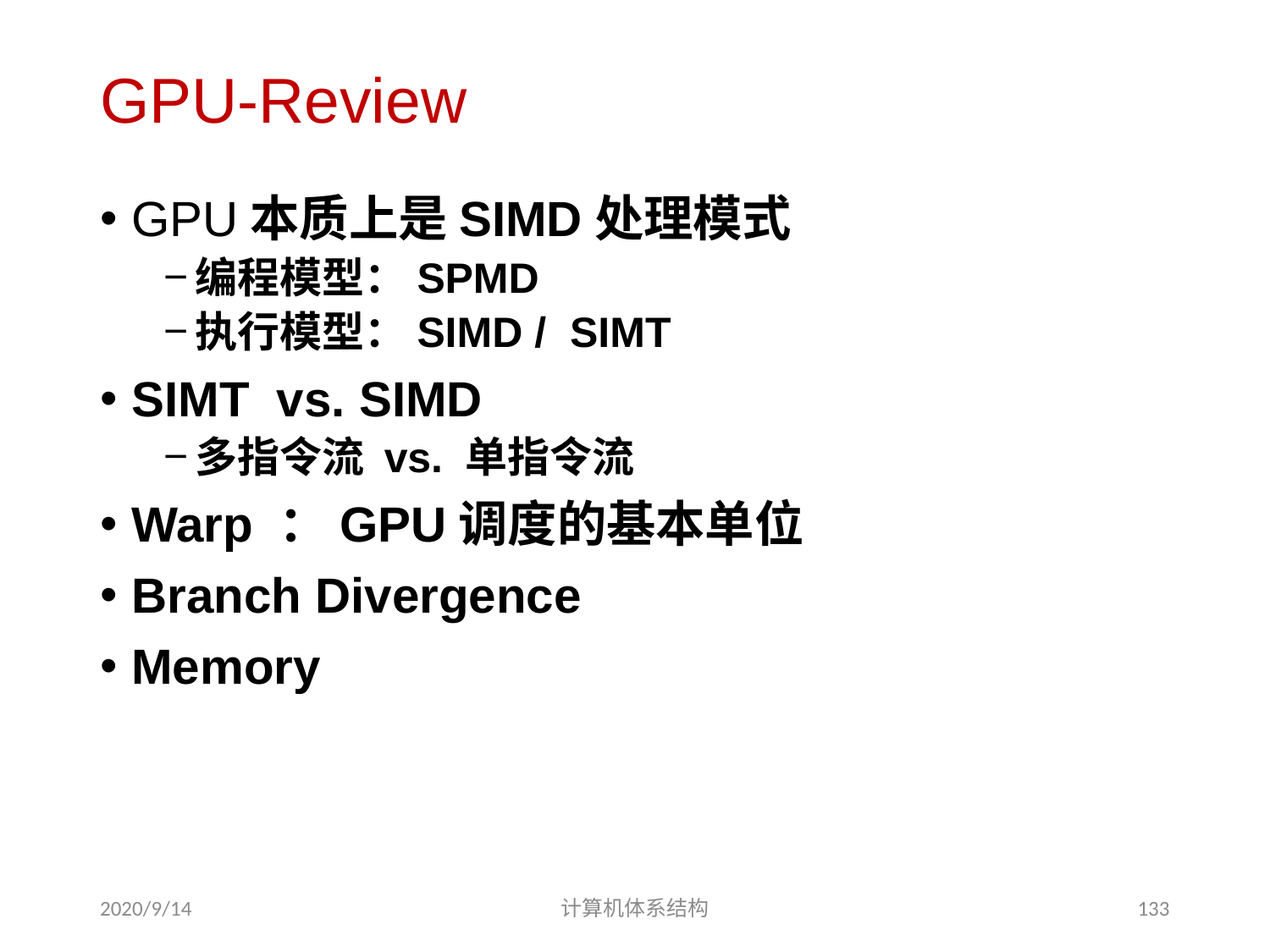

# GPU-Review
GPU本质上是SIMD处理模式
编程模型：SPMD
执行模型：SIMD /  SIMT
SIMT  vs. SIMD
多指令流 vs. 单指令流
Warp ：GPU调度的基本单位
Branch Divergence
Memory

2020/9/14
计算机体系结构
133